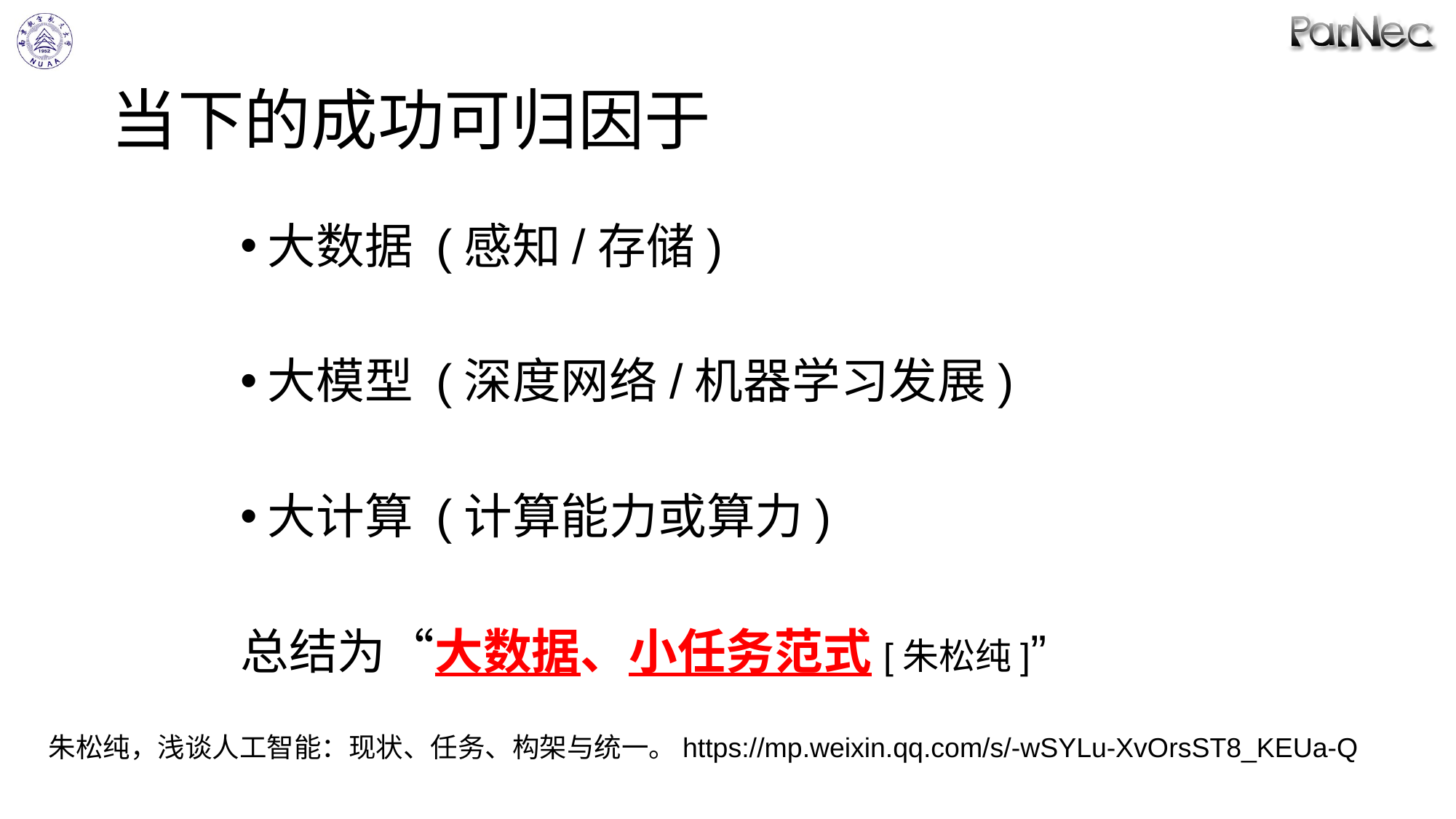

# 当下的成功可归因于
大数据 (感知/存储)

大模型 (深度网络/机器学习发展)

大计算 (计算能力或算力)

总结为“大数据、小任务范式[朱松纯]”

朱松纯，浅谈人工智能：现状、任务、构架与统一。https://mp.weixin.qq.com/s/-wSYLu-XvOrsST8_KEUa-Q